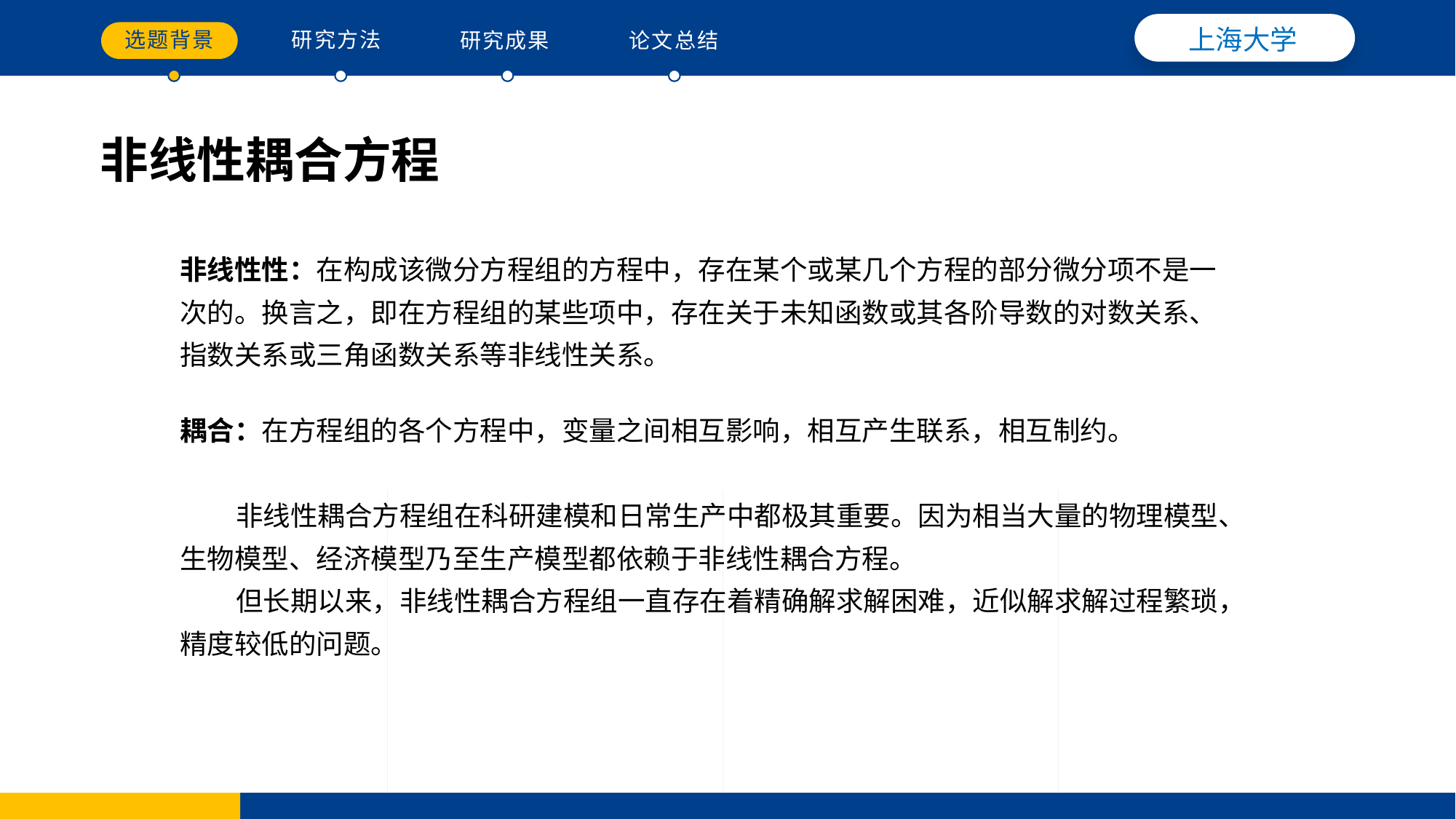

上海大学
选题背景
研究方法
研究成果
论文总结
非线性耦合方程
非线性性：在构成该微分方程组的方程中，存在某个或某几个方程的部分微分项不是一次的。换言之，即在方程组的某些项中，存在关于未知函数或其各阶导数的对数关系、指数关系或三角函数关系等非线性关系。

耦合：在方程组的各个方程中，变量之间相互影响，相互产生联系，相互制约。

        非线性耦合方程组在科研建模和日常生产中都极其重要。因为相当大量的物理模型、生物模型、经济模型乃至生产模型都依赖于非线性耦合方程。
        但长期以来，非线性耦合方程组一直存在着精确解求解困难，近似解求解过程繁琐，精度较低的问题。